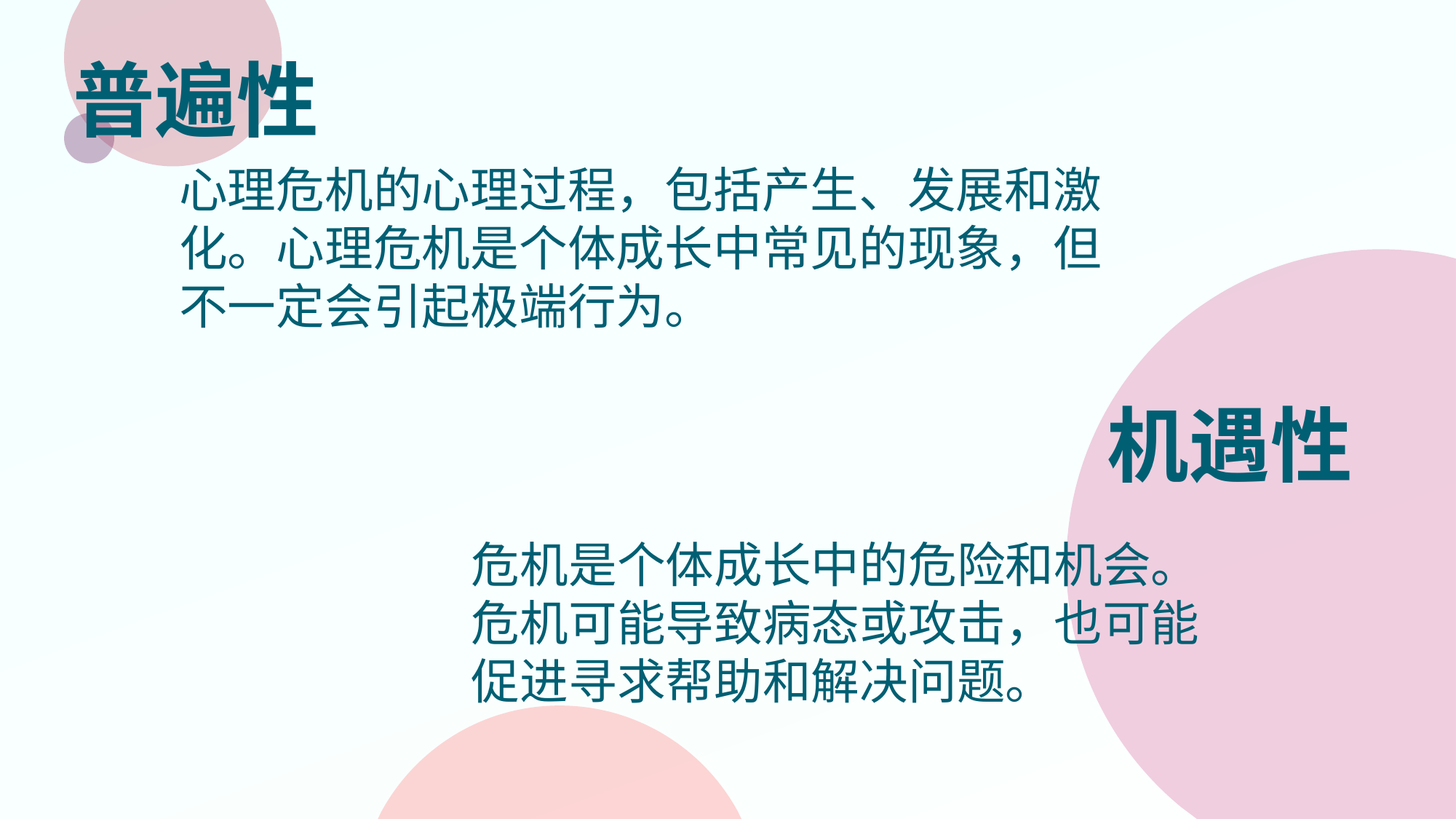

# 普遍性
心理危机的心理过程，包括产生、发展和激化。心理危机是个体成长中常见的现象，但不一定会引起极端行为。

机遇性
危机是个体成长中的危险和机会。危机可能导致病态或攻击，也可能促进寻求帮助和解决问题。